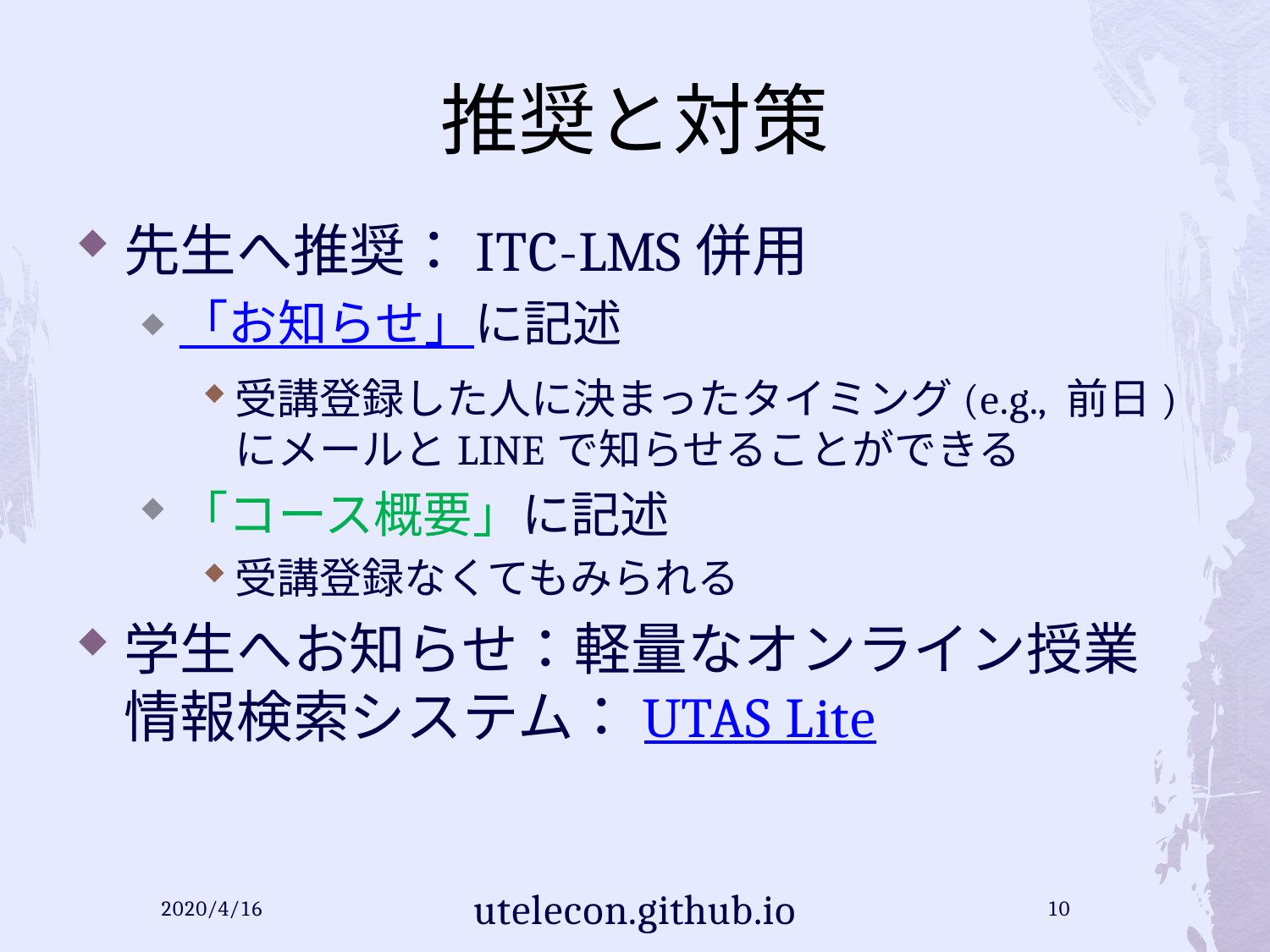

# 推奨と対策
先生へ推奨：ITC-LMS併用
「お知らせ」に記述
受講登録した人に決まったタイミング(e.g., 前日)にメールとLINEで知らせることができる
「コース概要」に記述
受講登録なくてもみられる
学生へお知らせ：軽量なオンライン授業情報検索システム：UTAS Lite
2020/4/16
utelecon.github.io
10